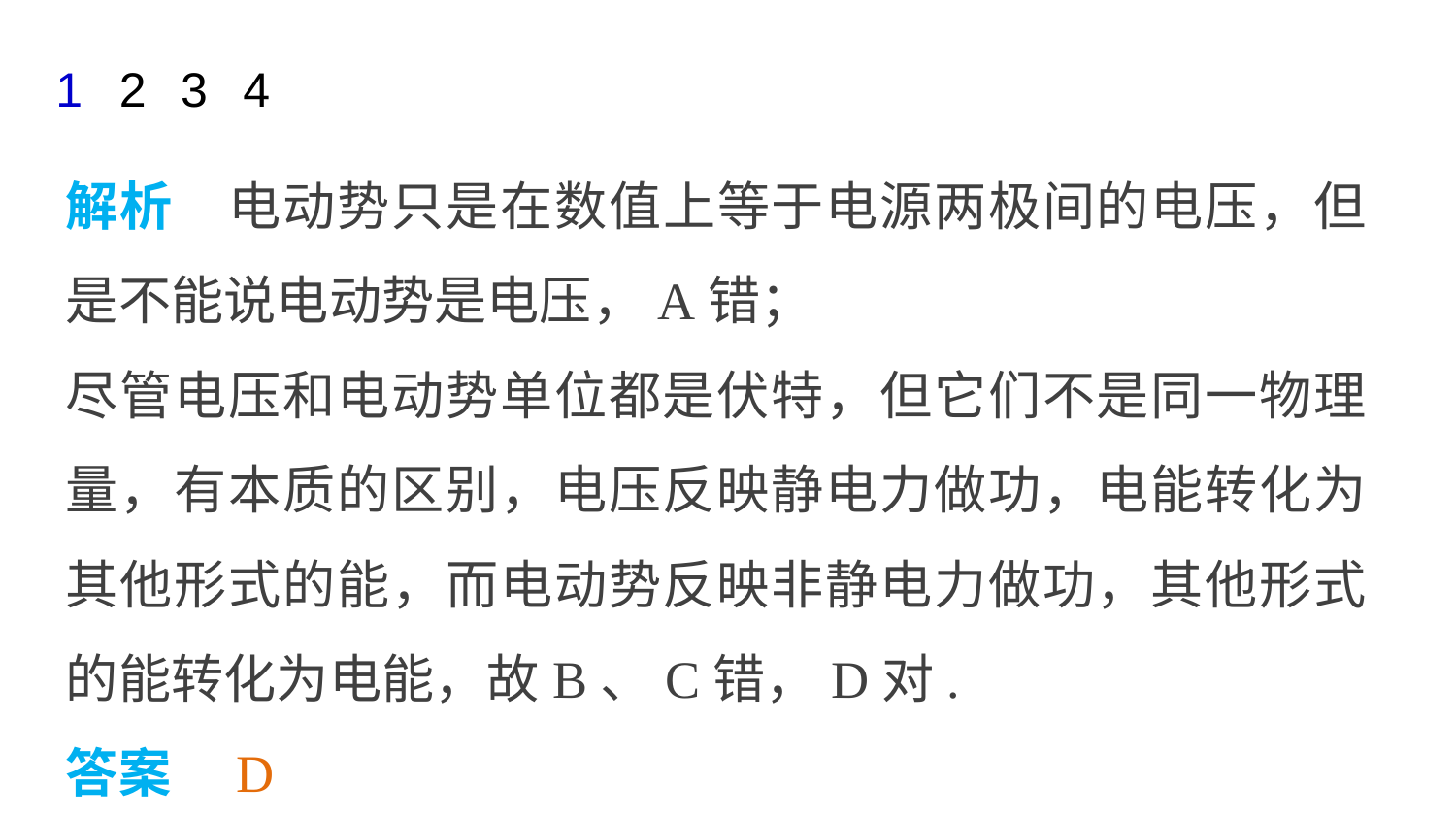

1
2
3
4
解析　电动势只是在数值上等于电源两极间的电压，但是不能说电动势是电压，A错；
尽管电压和电动势单位都是伏特，但它们不是同一物理量，有本质的区别，电压反映静电力做功，电能转化为其他形式的能，而电动势反映非静电力做功，其他形式的能转化为电能，故B、C错，D对.
答案　D